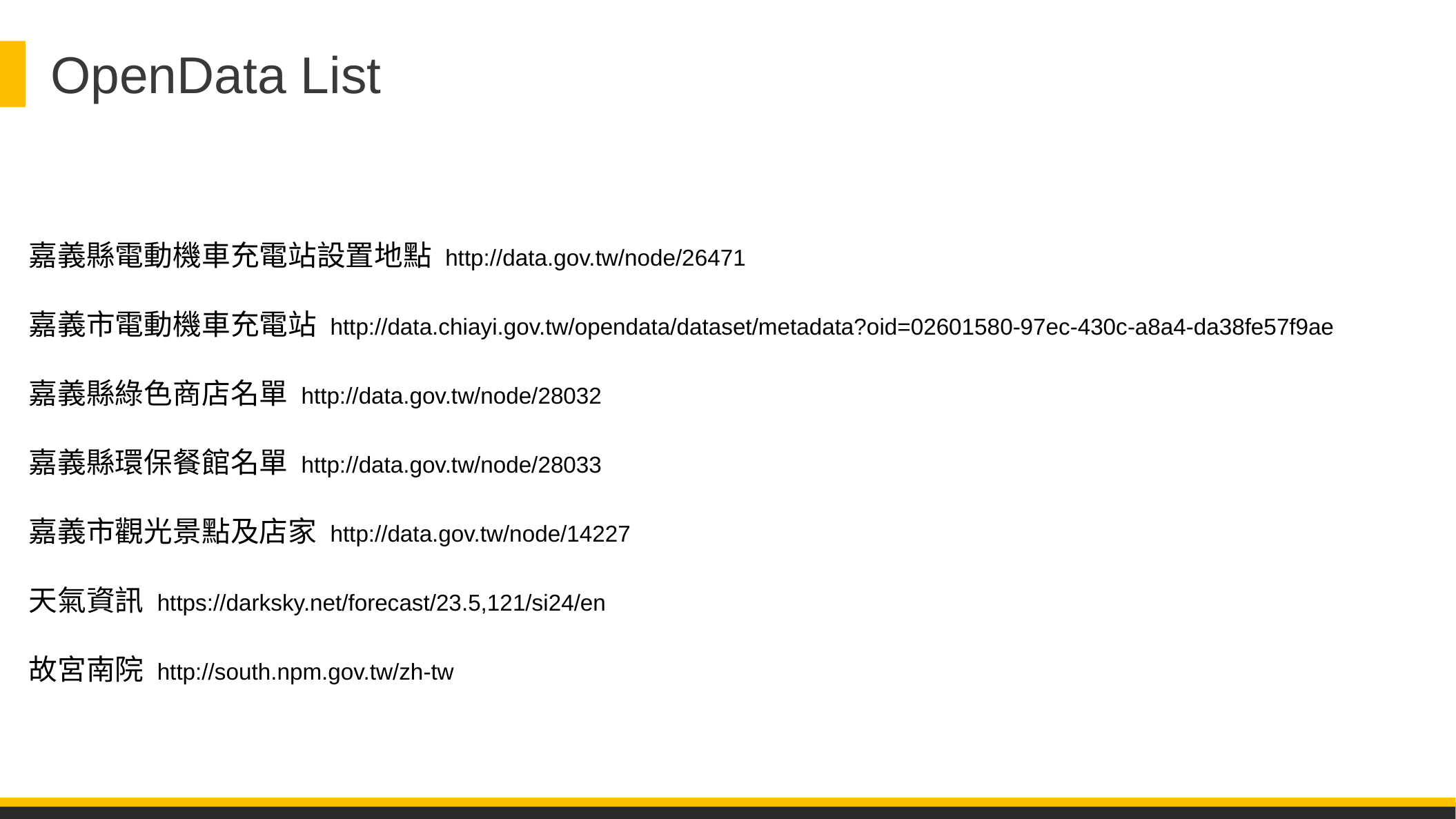

OpenData List

嘉義縣電動機車充電站設置地點 http://data.gov.tw/node/26471
嘉義市電動機車充電站 http://data.chiayi.gov.tw/opendata/dataset/metadata?oid=02601580-97ec-430c-a8a4-da38fe57f9ae 
嘉義縣綠色商店名單 http://data.gov.tw/node/28032
嘉義縣環保餐館名單 http://data.gov.tw/node/28033
嘉義市觀光景點及店家 http://data.gov.tw/node/14227
天氣資訊 https://darksky.net/forecast/23.5,121/si24/en
故宮南院 http://south.npm.gov.tw/zh-tw